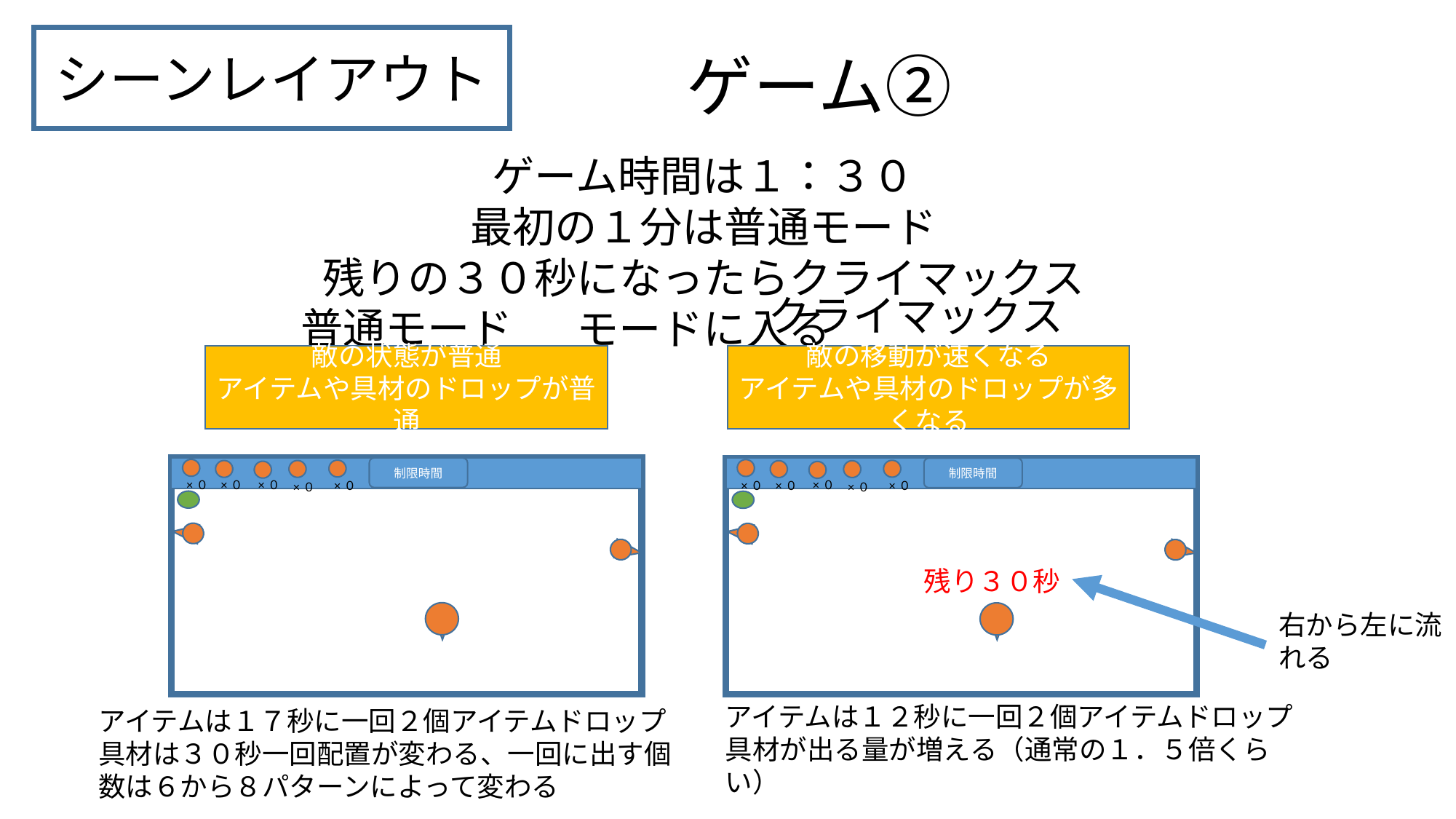

シーンレイアウト
ゲーム②
ゲーム時間は１：３０
最初の１分は普通モード
残りの３０秒になったらクライマックスモードに入る
クライマックスモード
普通モード
敵の状態が普通
アイテムや具材のドロップが普通
敵の移動が速くなる
アイテムや具材のドロップが多くなる

制限時間

×０
×０
×０
×０
×０

制限時間

×０
×０
×０
×０
×０

残り３０秒
右から左に流れる
アイテムは１２秒に一回２個アイテムドロップ
具材が出る量が増える（通常の１．５倍くらい）
アイテムは１７秒に一回２個アイテムドロップ
具材は３０秒一回配置が変わる、一回に出す個数は６から８パターンによって変わる